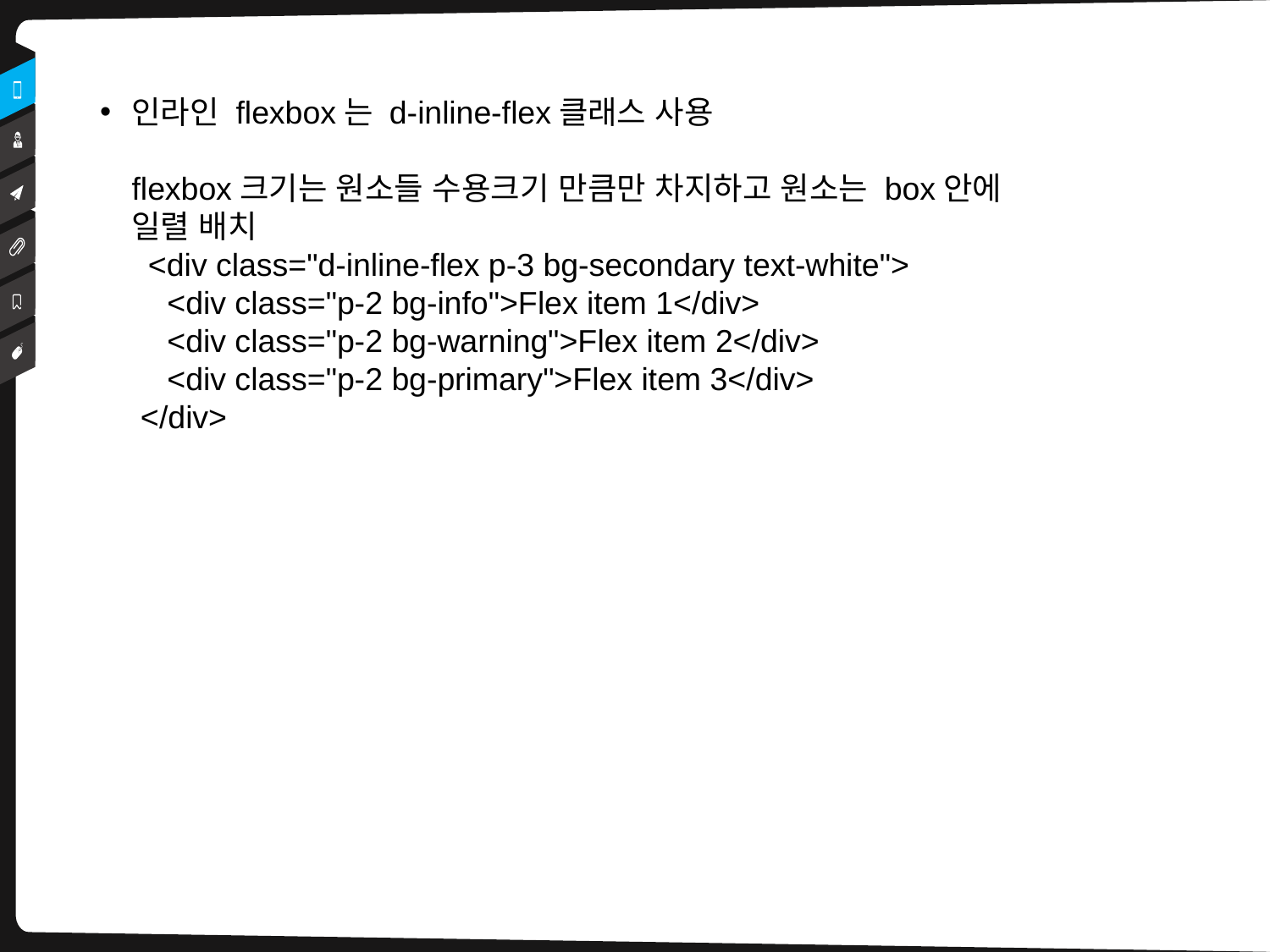

인라인 flexbox는 d-inline-flex클래스 사용
flexbox크기는 원소들 수용크기 만큼만 차지하고 원소는 box안에
일렬 배치
 <div class="d-inline-flex p-3 bg-secondary text-white">
    <div class="p-2 bg-info">Flex item 1</div>
    <div class="p-2 bg-warning">Flex item 2</div>
    <div class="p-2 bg-primary">Flex item 3</div>
 </div>